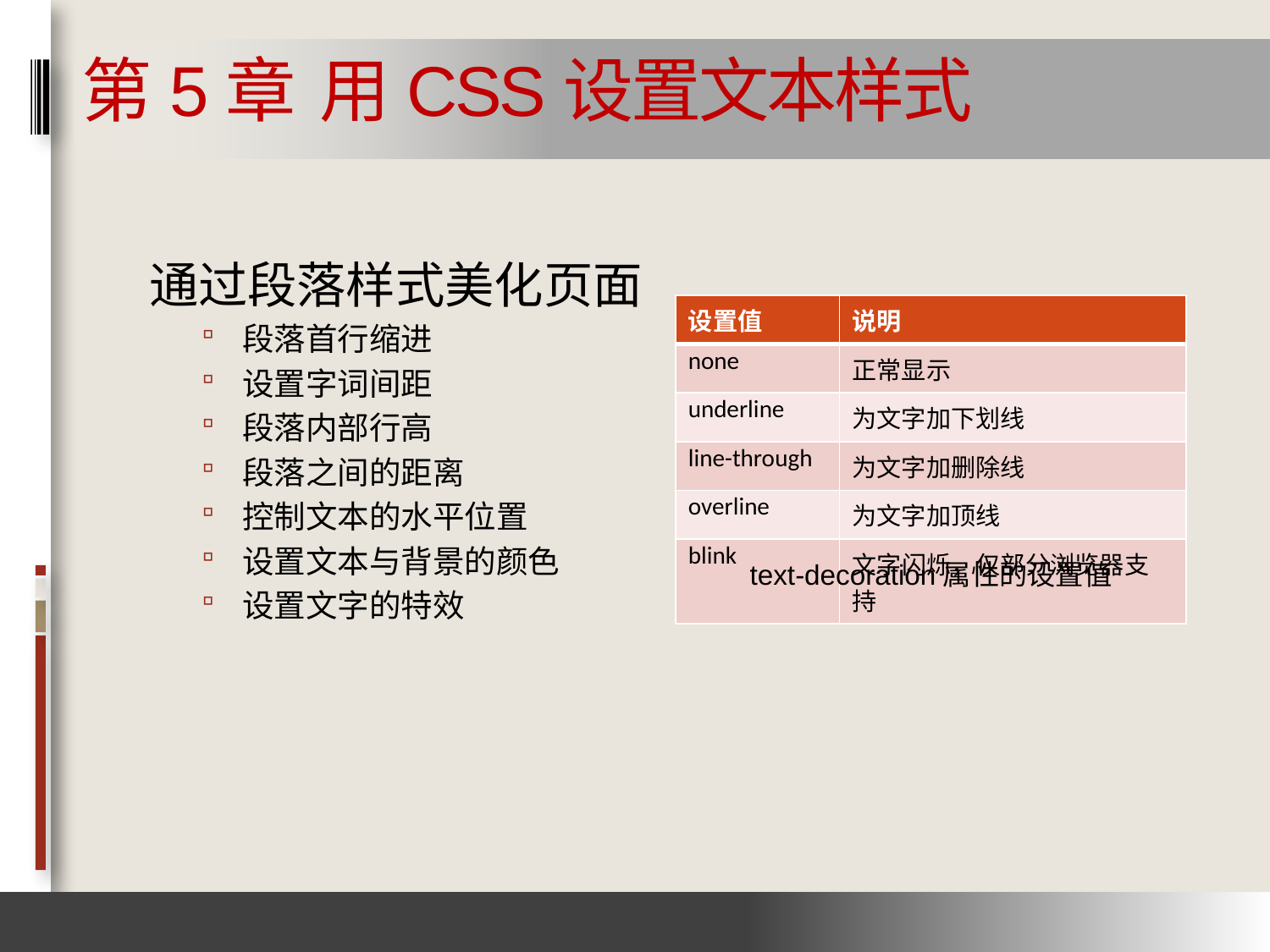

# 第5章  用CSS设置文本样式
通过段落样式美化页面
段落首行缩进
设置字词间距
段落内部行高
段落之间的距离
控制文本的水平位置
设置文本与背景的颜色
设置文字的特效

| 设置值 | 说明 |
| --- | --- |
| none | 正常显示 |
| underline | 为文字加下划线 |
| line-through | 为文字加删除线 |
| overline | 为文字加顶线 |
| blink | 文字闪烁，仅部分浏览器支持 |
text-decoration属性的设置值